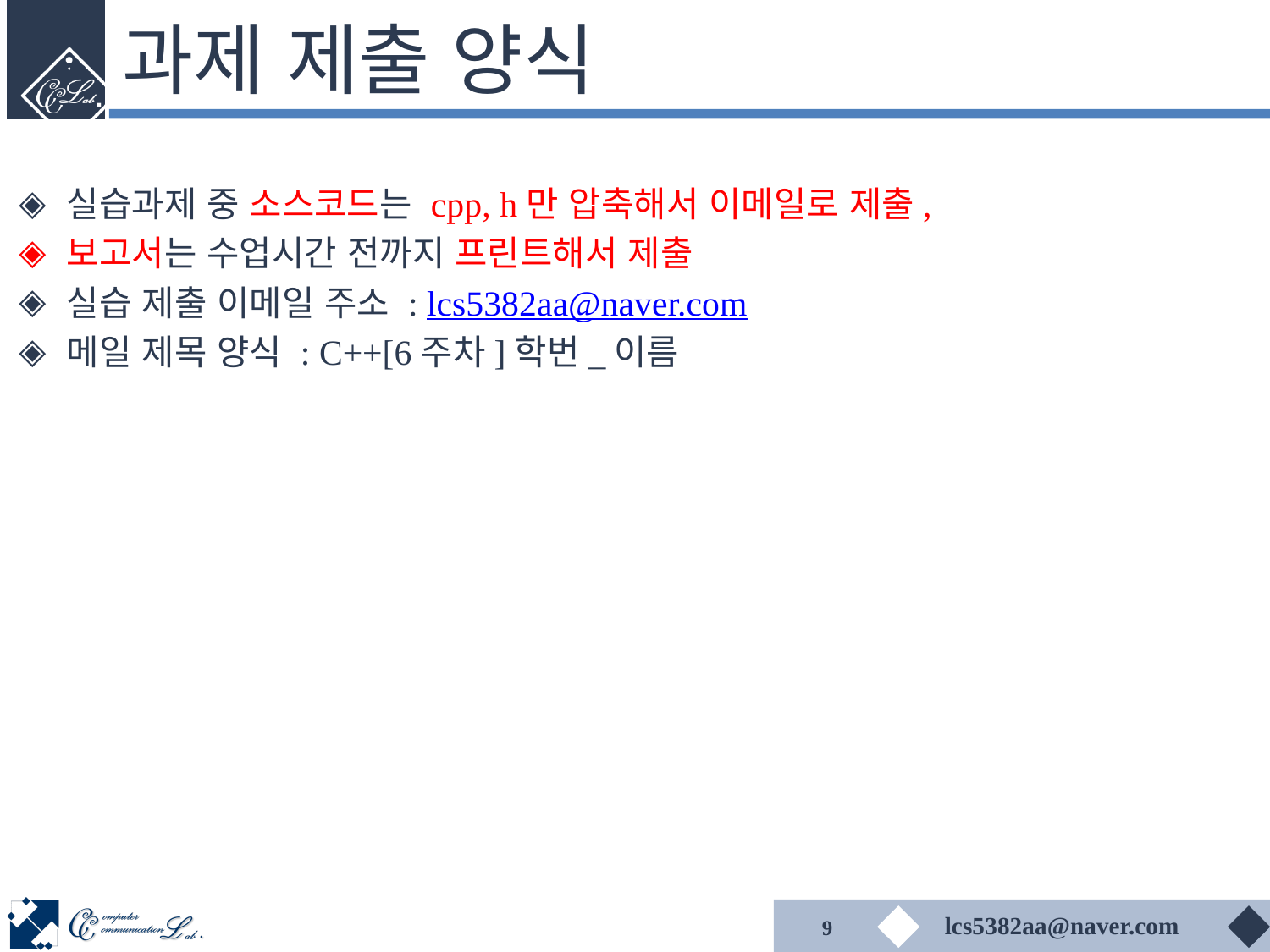

# 과제 제출 양식

실습과제 중 소스코드는 cpp, h만 압축해서 이메일로 제출,
보고서는 수업시간 전까지 프린트해서 제출
실습 제출 이메일 주소 : lcs5382aa@naver.com
메일 제목 양식 : C++[6주차]학번_이름